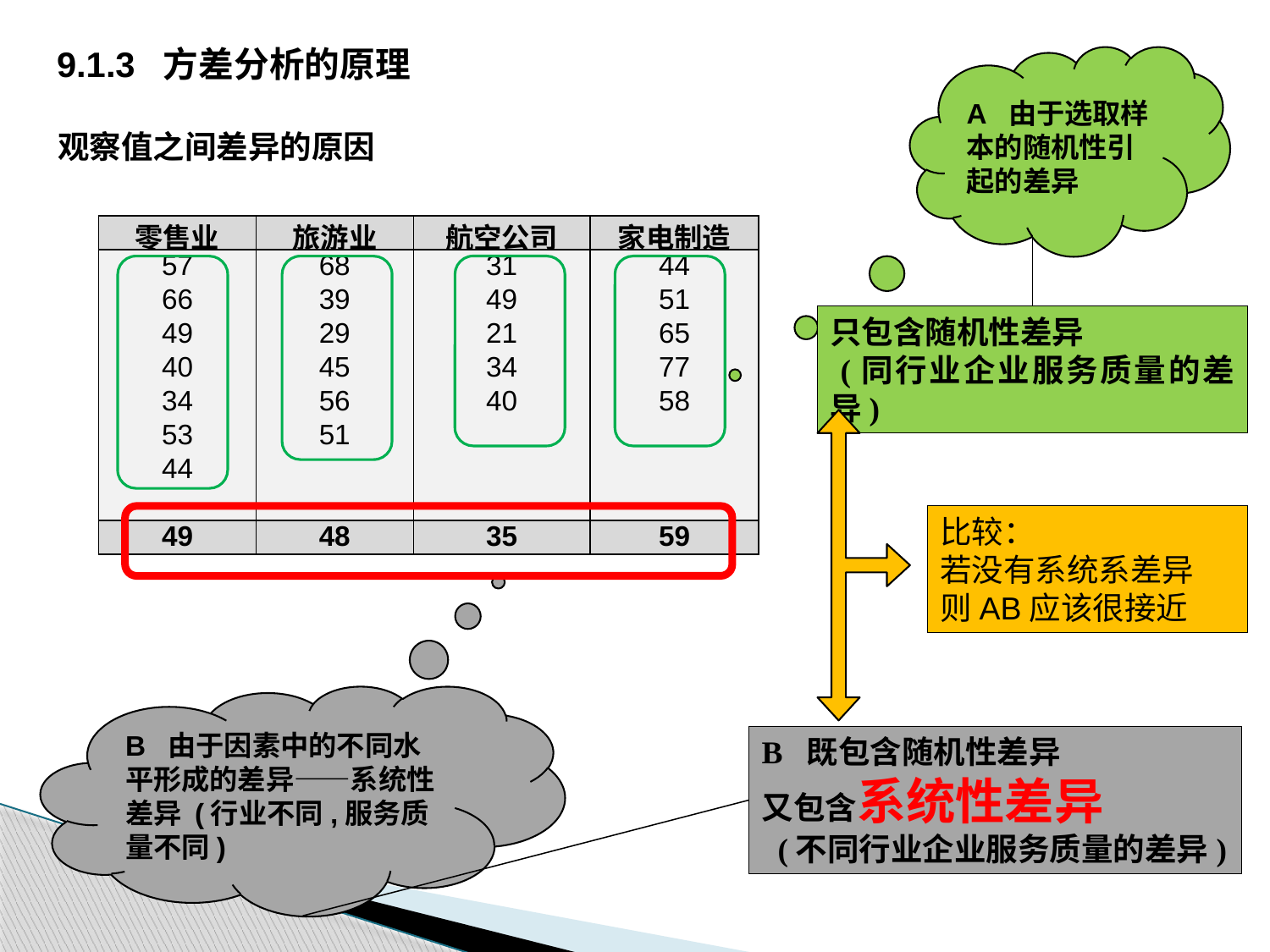

9.1.3  方差分析的原理
A  由于选取样本的随机性引起的差异
观察值之间差异的原因
| 零售业 | 旅游业 | 航空公司 | 家电制造 |
| --- | --- | --- | --- |
| 57 | 68 | 31 | 44 |
| 66 | 39 | 49 | 51 |
| 49 | 29 | 21 | 65 |
| 40 | 45 | 34 | 77 |
| 34 | 56 | 40 | 58 |
| 53 | 51 |  |  |
| 44 |  |  |  |
| 49 | 48 | 35 | 59 |

只包含随机性差异
 (同行业企业服务质量的差异)

比较：
若没有系统系差异
则AB应该很接近

B  由于因素中的不同水平形成的差异——系统性差异 (行业不同,服务质量不同)
B  既包含随机性差异
又包含系统性差异
  (不同行业企业服务质量的差异)